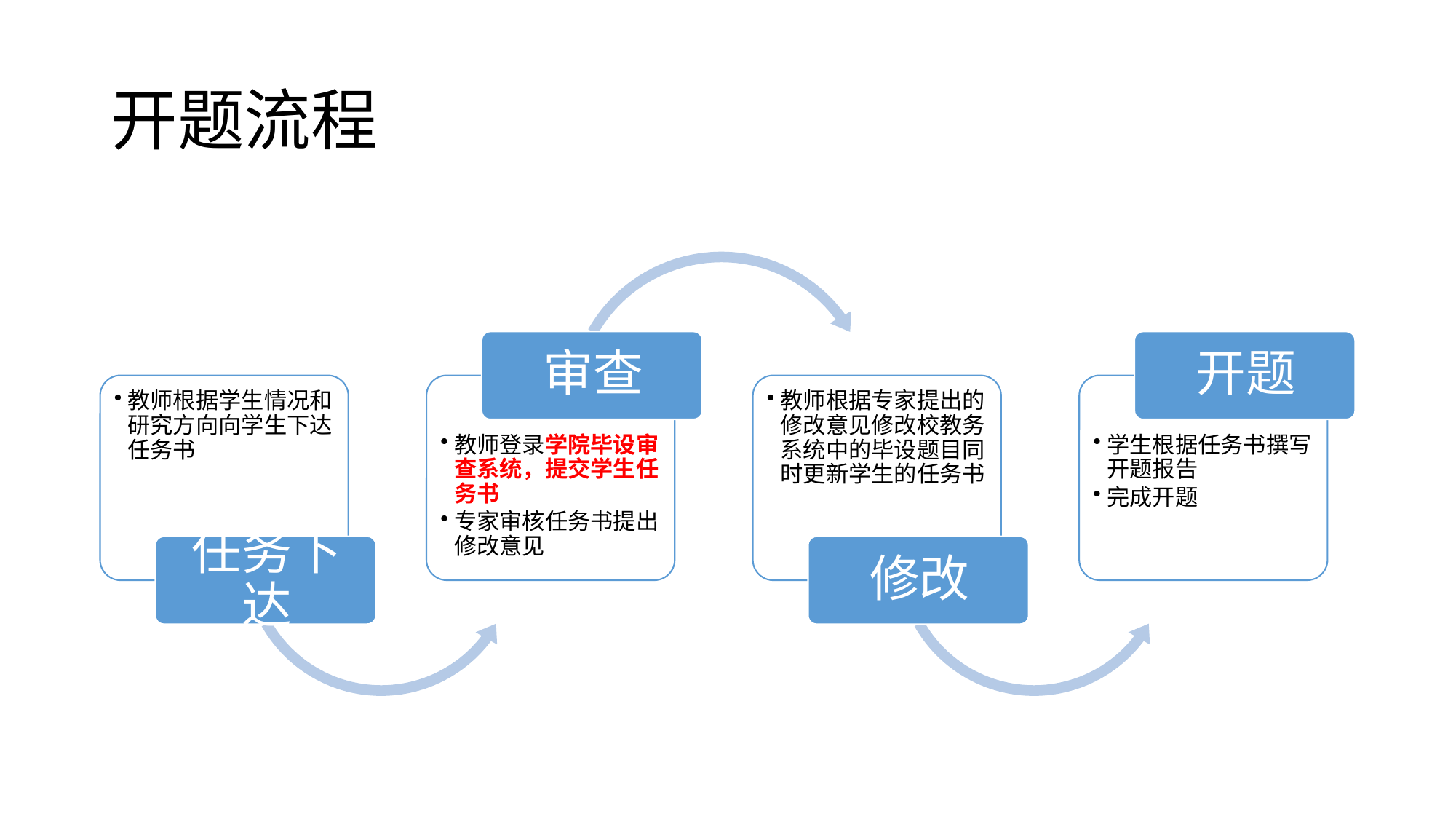

# 开题流程
教师根据学生情况和研究方向向学生下达任务书
任务下达
教师登录学院毕设审查系统，提交学生任务书
专家审核任务书提出修改意见
审查
教师根据专家提出的修改意见修改校教务系统中的毕设题目同时更新学生的任务书
修改
学生根据任务书撰写开题报告
完成开题
开题